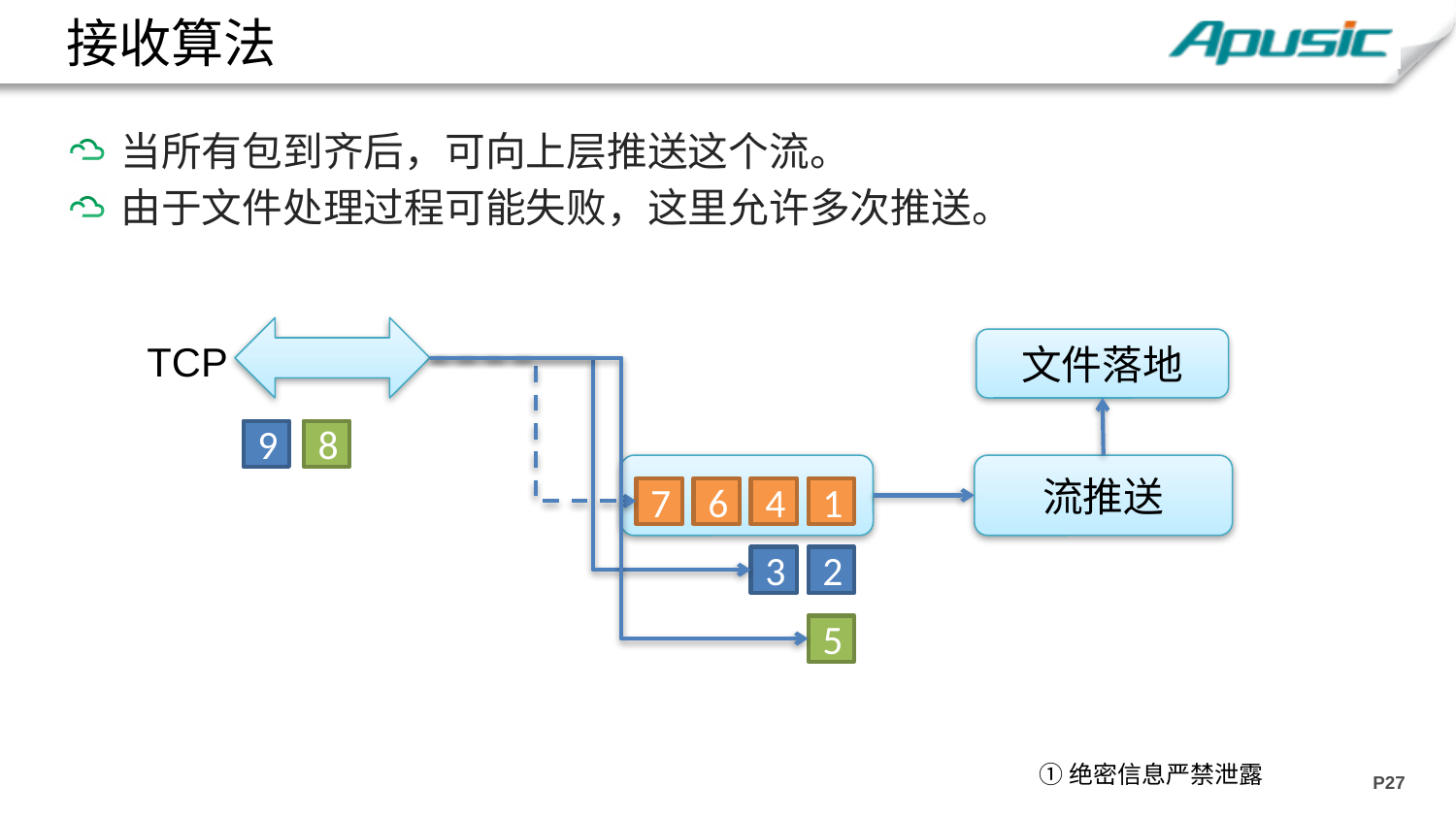

# 接收算法
当所有包到齐后，可向上层推送这个流。
由于文件处理过程可能失败，这里允许多次推送。

TCP
文件落地
9
8

流推送
7
6
4
1
3
2
5